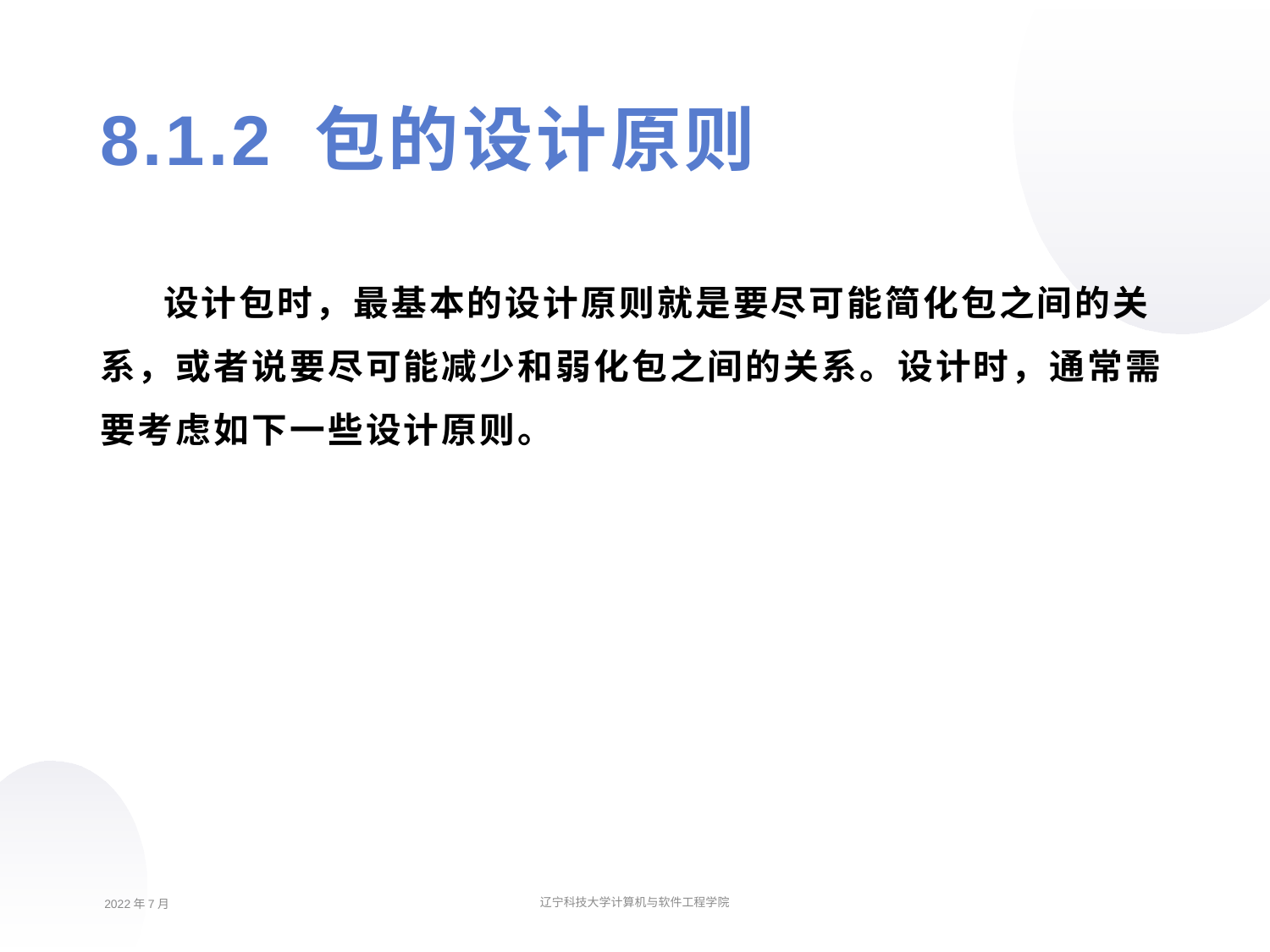

8.1.2 包的设计原则
设计包时，最基本的设计原则就是要尽可能简化包之间的关系，或者说要尽可能减少和弱化包之间的关系。设计时，通常需要考虑如下一些设计原则。

2022年7月
辽宁科技大学计算机与软件工程学院
18